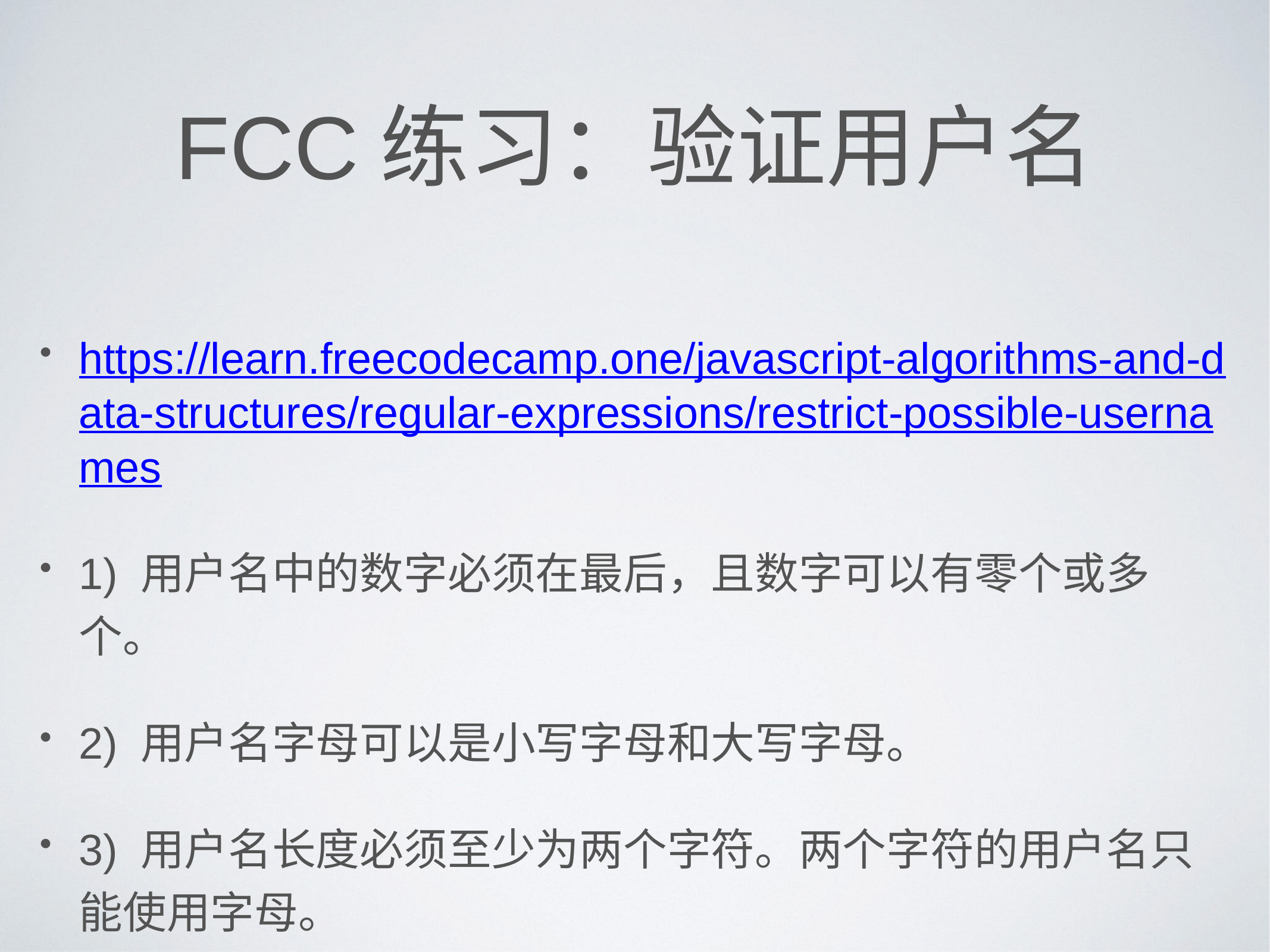

# FCC练习：验证用户名
https://learn.freecodecamp.one/javascript-algorithms-and-data-structures/regular-expressions/restrict-possible-usernames
1) 用户名中的数字必须在最后，且数字可以有零个或多个。
2) 用户名字母可以是小写字母和大写字母。
3) 用户名长度必须至少为两个字符。两个字符的用户名只能使用字母。